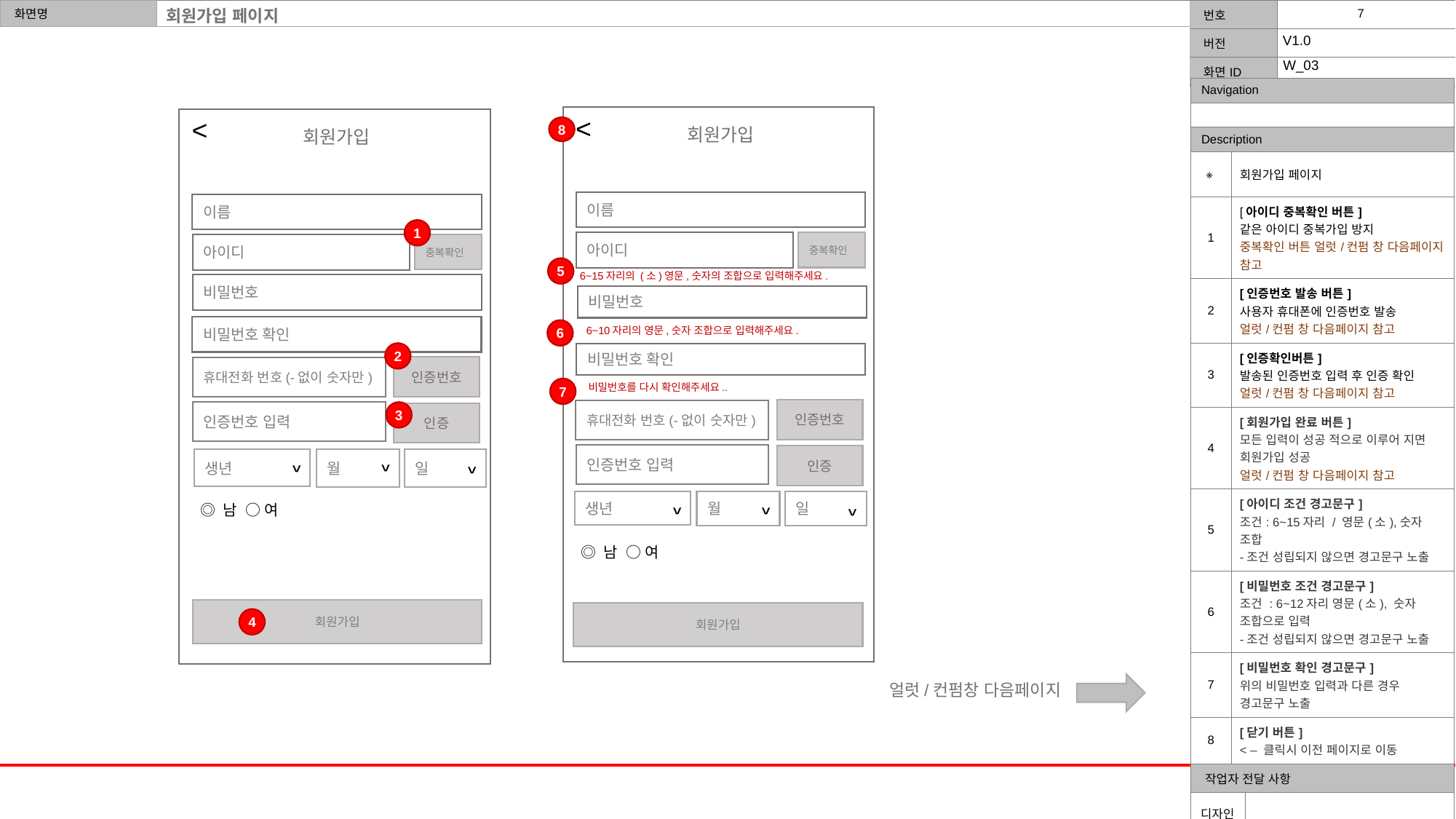

회원가입 페이지
W_03
| Navigation |  |  |
| --- | --- | --- |
|  |  |  |
| Description |  |  |
| ※ | 회원가입 페이지 |  |
| 1 | [아이디 중복확인 버튼] 같은 아이디 중복가입 방지 중복확인 버튼 얼럿/컨펌 창 다음페이지 참고 |  |
| 2 | [인증번호 발송 버튼] 사용자 휴대폰에 인증번호 발송 얼럿/컨펌 창 다음페이지 참고 |  |
| 3 | [인증확인버튼] 발송된 인증번호 입력 후 인증 확인 얼럿/컨펌 창 다음페이지 참고 |  |
| 4 | [회원가입 완료 버튼] 모든 입력이 성공 적으로 이루어 지면 회원가입 성공 얼럿/컨펌 창 다음페이지 참고 |  |
| 5 | [아이디 조건 경고문구] 조건: 6~15자리 / 영문(소),숫자 조합 -조건 성립되지 않으면 경고문구 노출 |  |
| 6 | [비밀번호 조건 경고문구] 조건 : 6~12자리 영문(소), 숫자 조합으로 입력 -조건 성립되지 않으면 경고문구 노출 |  |
| 7 | [비밀번호 확인 경고문구] 위의 비밀번호 입력과 다른 경우 경고문구 노출 |  |
| 8 | [닫기 버튼] < – 클릭시 이전 페이지로 이동 |  |
| 작업자 전달 사항 |  |  |
| 디자인 |  |  |
| 퍼블리싱 |  |  |
| 개발 |  |  |
<

<

8
회원가입
회원가입
이름
이름
1
중복확인
아이디
중복확인
아이디
5
6~15자리의 (소)영문,숫자의 조합으로 입력해주세요.
비밀번호
비밀번호
비밀번호 확인
6~10자리의 영문,숫자 조합으로 입력해주세요.
6
2
비밀번호 확인
인증번호
휴대전화 번호(-없이 숫자만)
비밀번호를 다시 확인해주세요..
7
인증번호
휴대전화 번호(-없이 숫자만)
3
인증번호 입력
인증
인증번호 입력
인증
생년
월
일
^
^
^
생년
월
일
◎ 남  ○ 여
^
^
^
◎ 남  ○ 여
회원가입
회원가입
4
얼럿/컨펌창 다음페이지